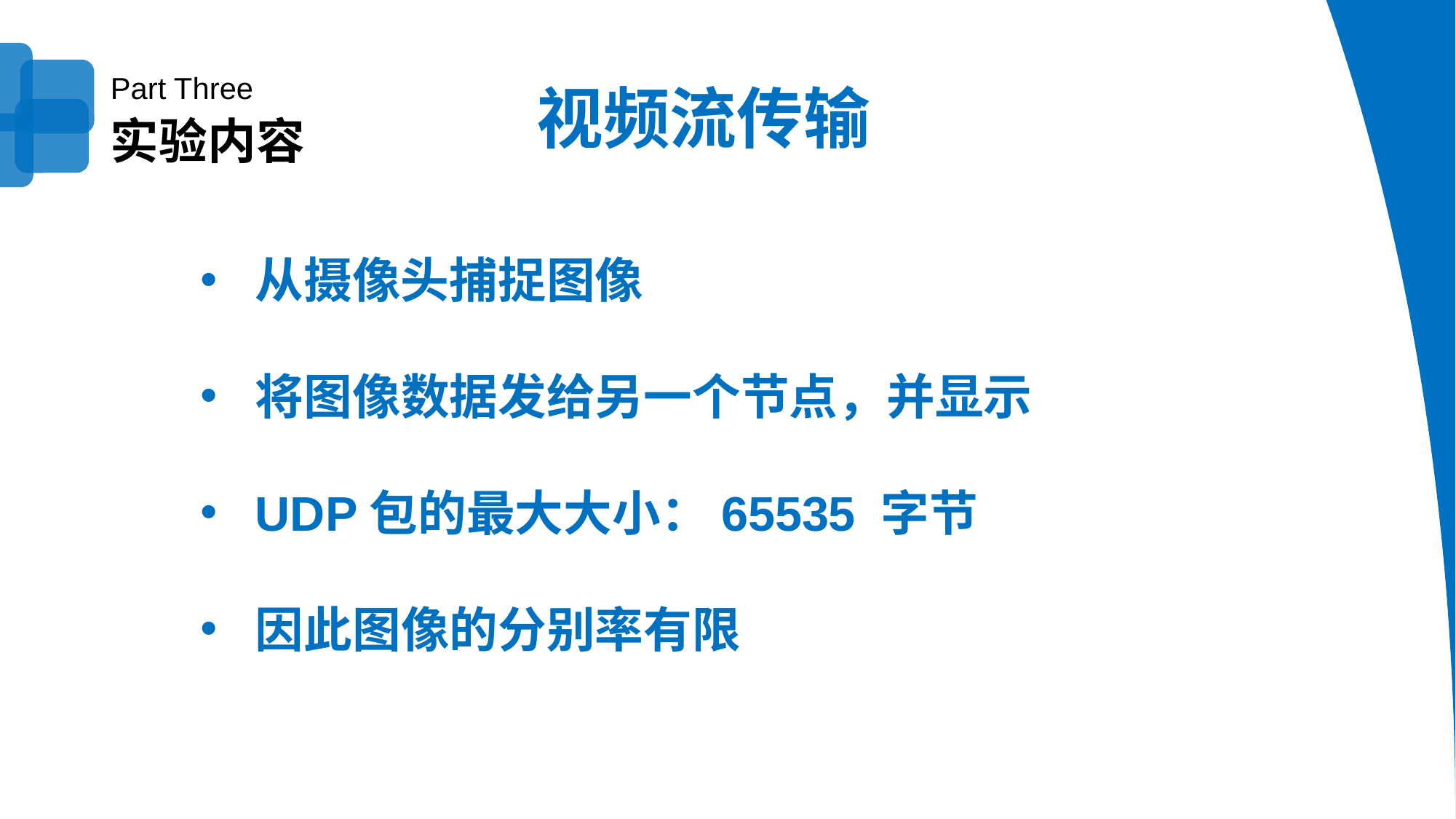

Part Three
视频流传输
实验内容
从摄像头捕捉图像

将图像数据发给另一个节点，并显示

UDP包的最大大小：65535 字节

因此图像的分别率有限